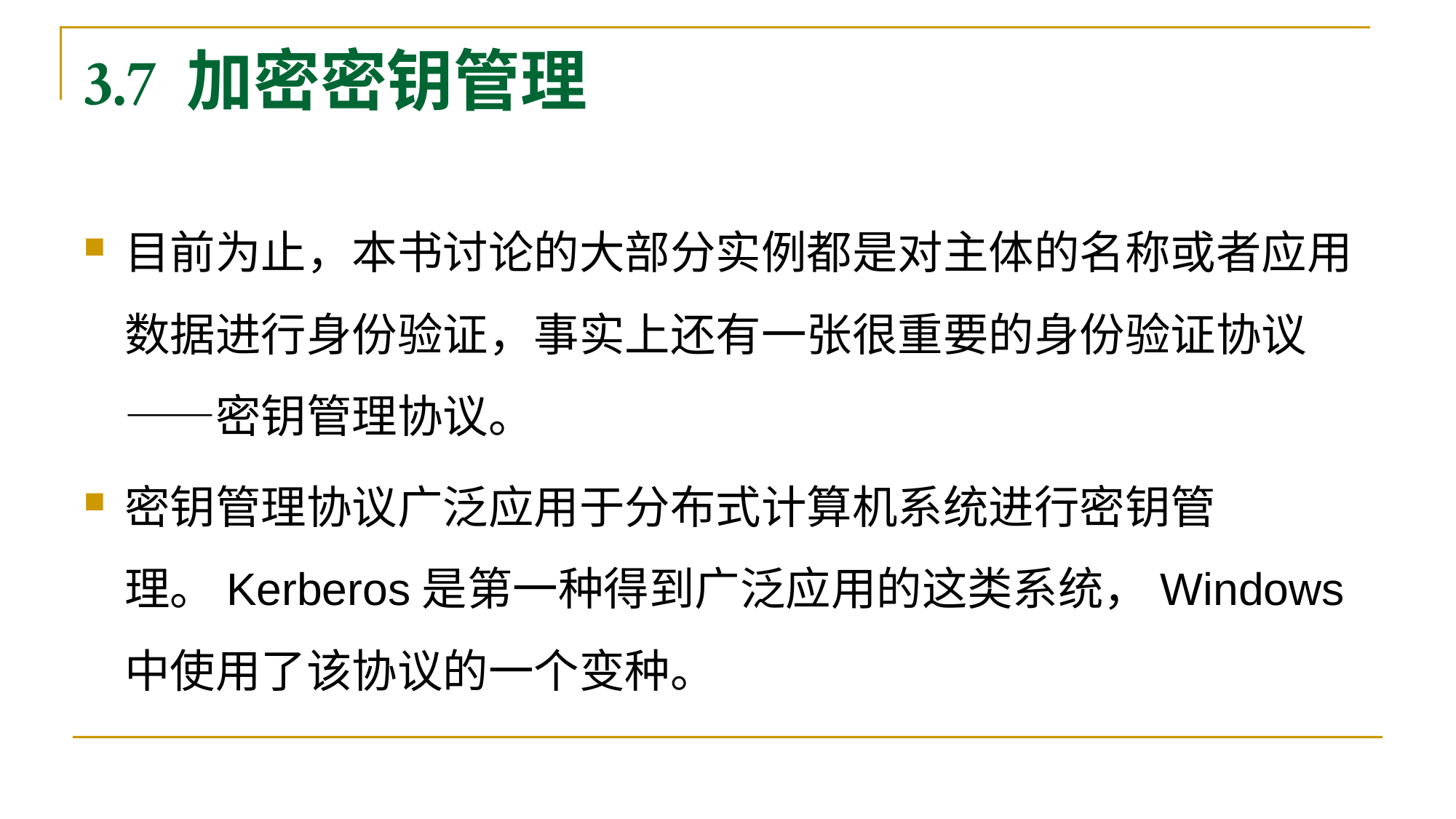

# 3.7 加密密钥管理
目前为止，本书讨论的大部分实例都是对主体的名称或者应用数据进行身份验证，事实上还有一张很重要的身份验证协议——密钥管理协议。
密钥管理协议广泛应用于分布式计算机系统进行密钥管理。Kerberos是第一种得到广泛应用的这类系统，Windows中使用了该协议的一个变种。